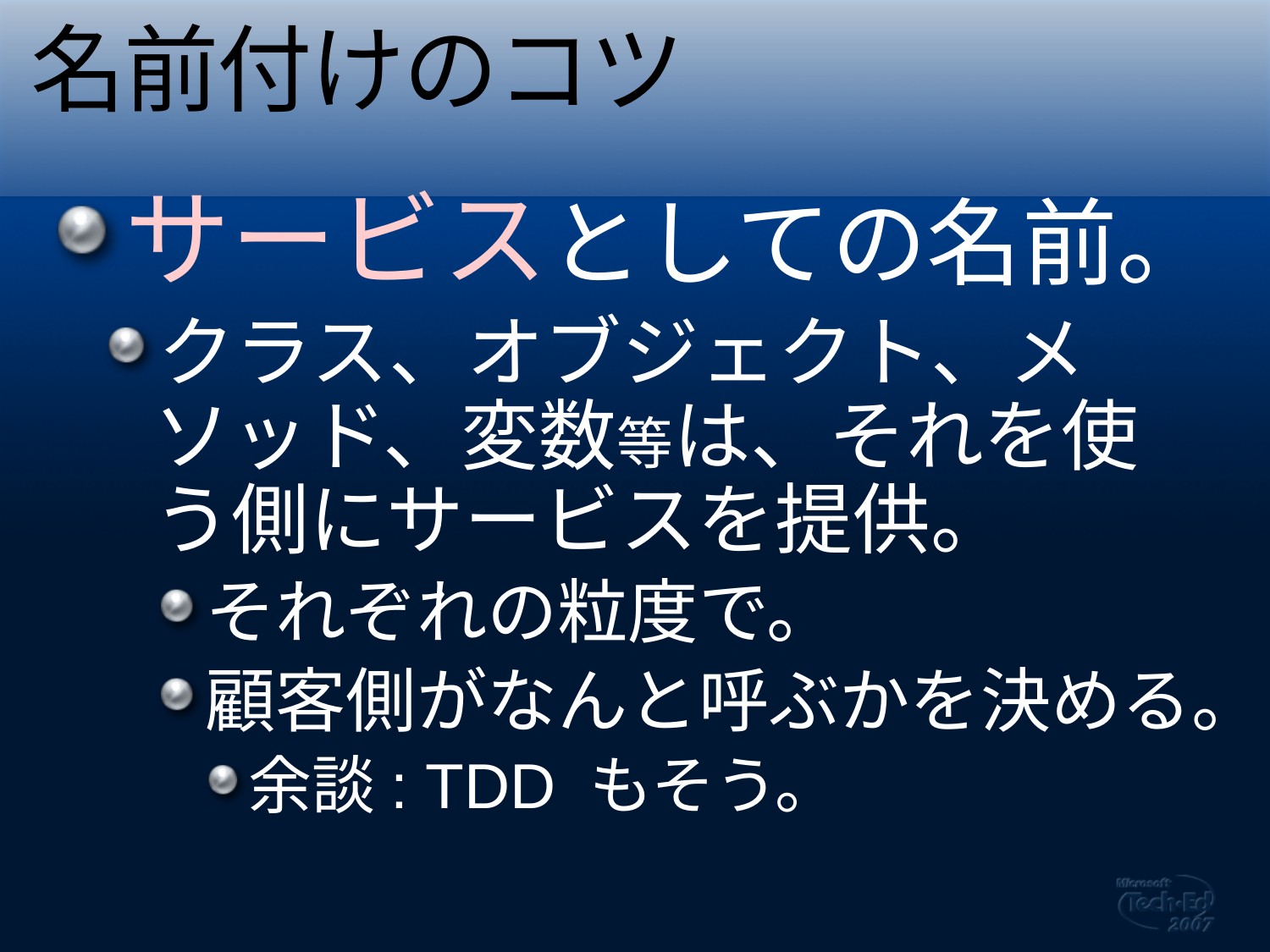

# 名前付けのコツ
サービスとしての名前。
クラス、オブジェクト、メソッド、変数等は、それを使う側にサービスを提供。
それぞれの粒度で。
顧客側がなんと呼ぶかを決める。
余談: TDD もそう。